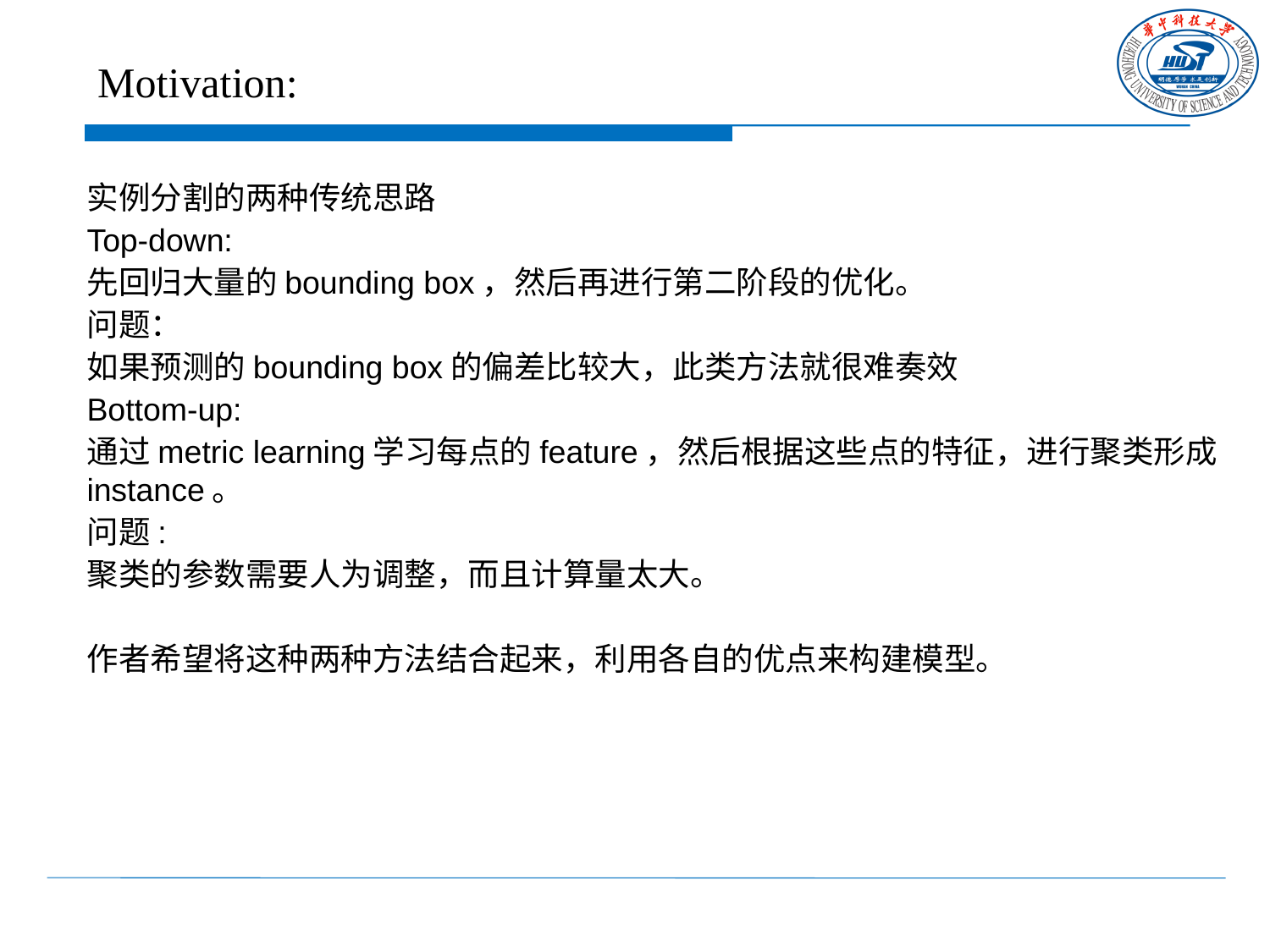

# Motivation:
实例分割的两种传统思路
Top-down:
先回归大量的bounding box，然后再进行第二阶段的优化。
问题：
如果预测的bounding box的偏差比较大，此类方法就很难奏效
Bottom-up:
通过metric learning学习每点的feature，然后根据这些点的特征，进行聚类形成instance。
问题:
聚类的参数需要人为调整，而且计算量太大。

作者希望将这种两种方法结合起来，利用各自的优点来构建模型。